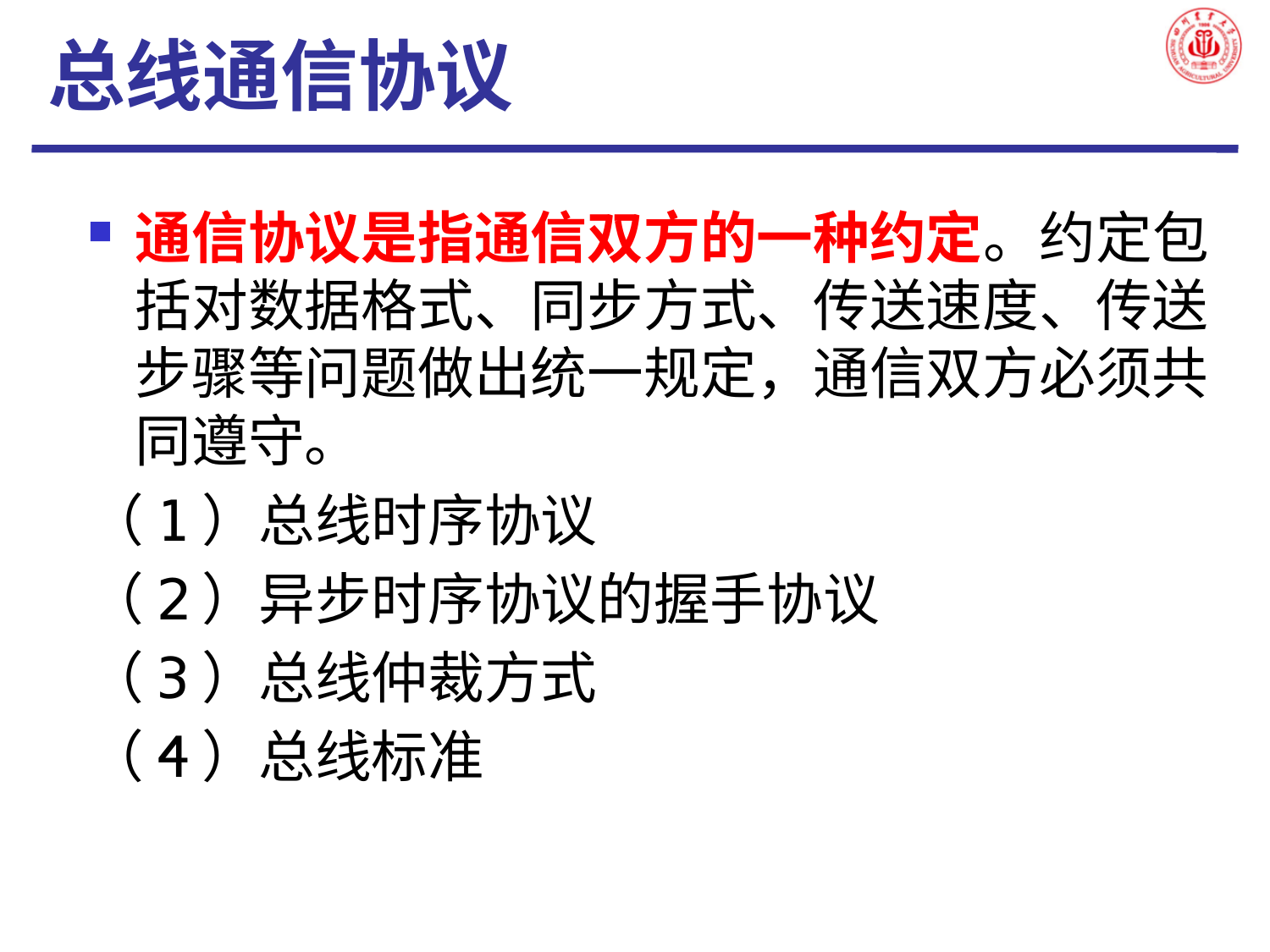

# 总线通信协议
通信协议是指通信双方的一种约定。约定包括对数据格式、同步方式、传送速度、传送步骤等问题做出统一规定，通信双方必须共同遵守。
（1）总线时序协议
（2）异步时序协议的握手协议
（3）总线仲裁方式
（4）总线标准